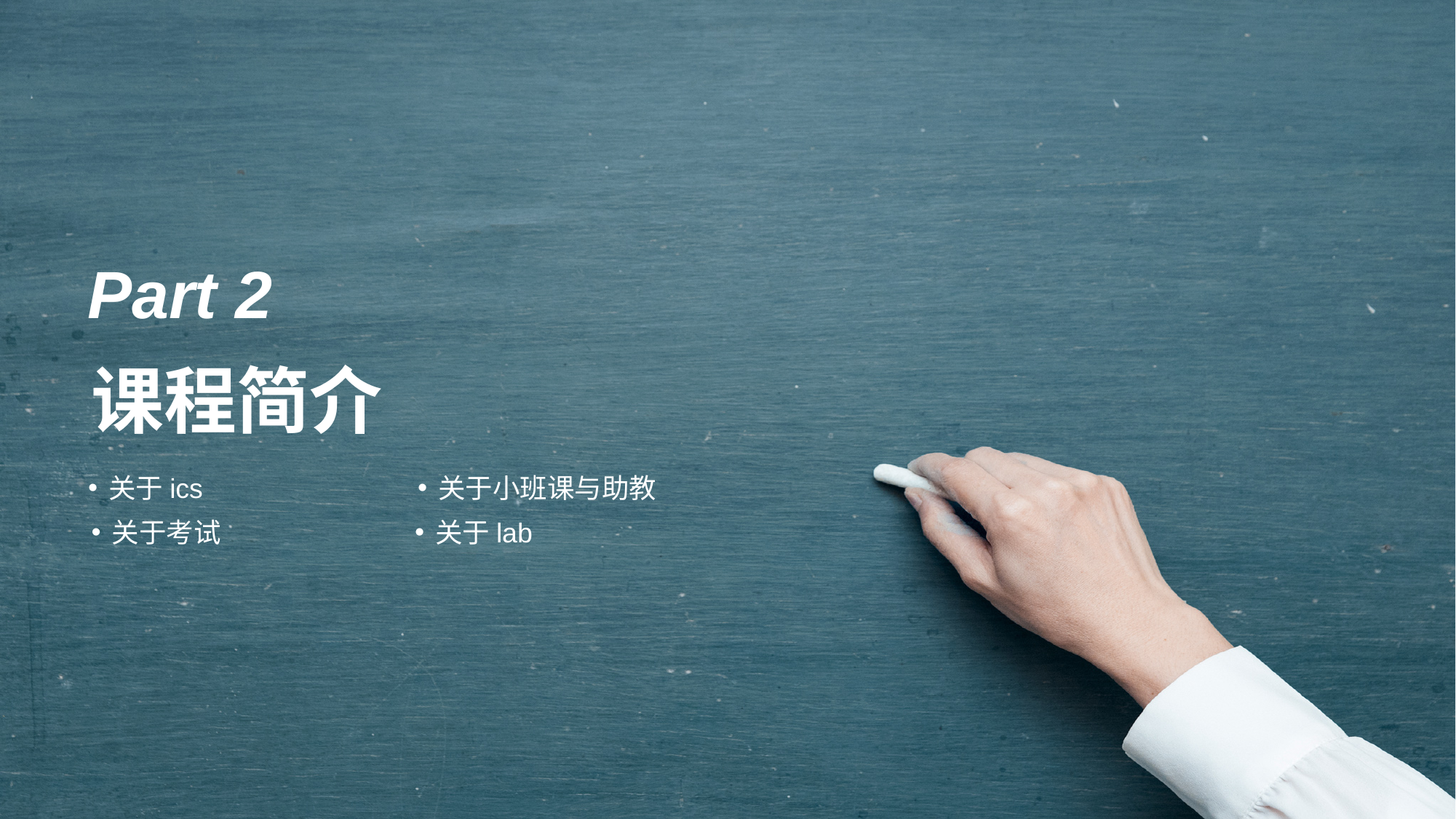

Part 2
课程简介
关于ics
关于小班课与助教
关于考试
关于lab